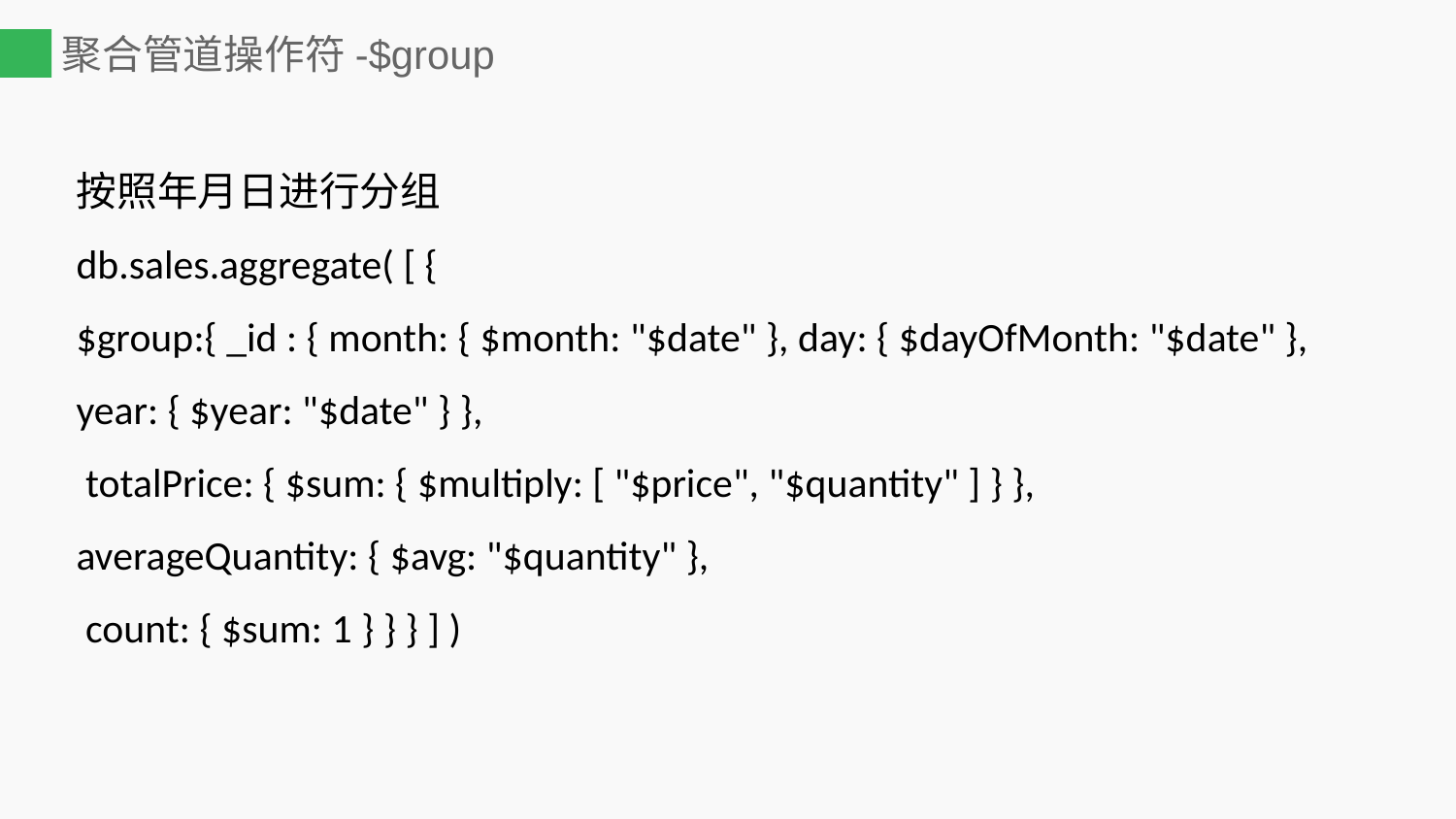

# 聚合管道操作符-$group

按照年月日进行分组
db.sales.aggregate( [ {
$group:{ _id : { month: { $month: "$date" }, day: { $dayOfMonth: "$date" }, year: { $year: "$date" } },
 totalPrice: { $sum: { $multiply: [ "$price", "$quantity" ] } },
averageQuantity: { $avg: "$quantity" },
 count: { $sum: 1 } } } ] )